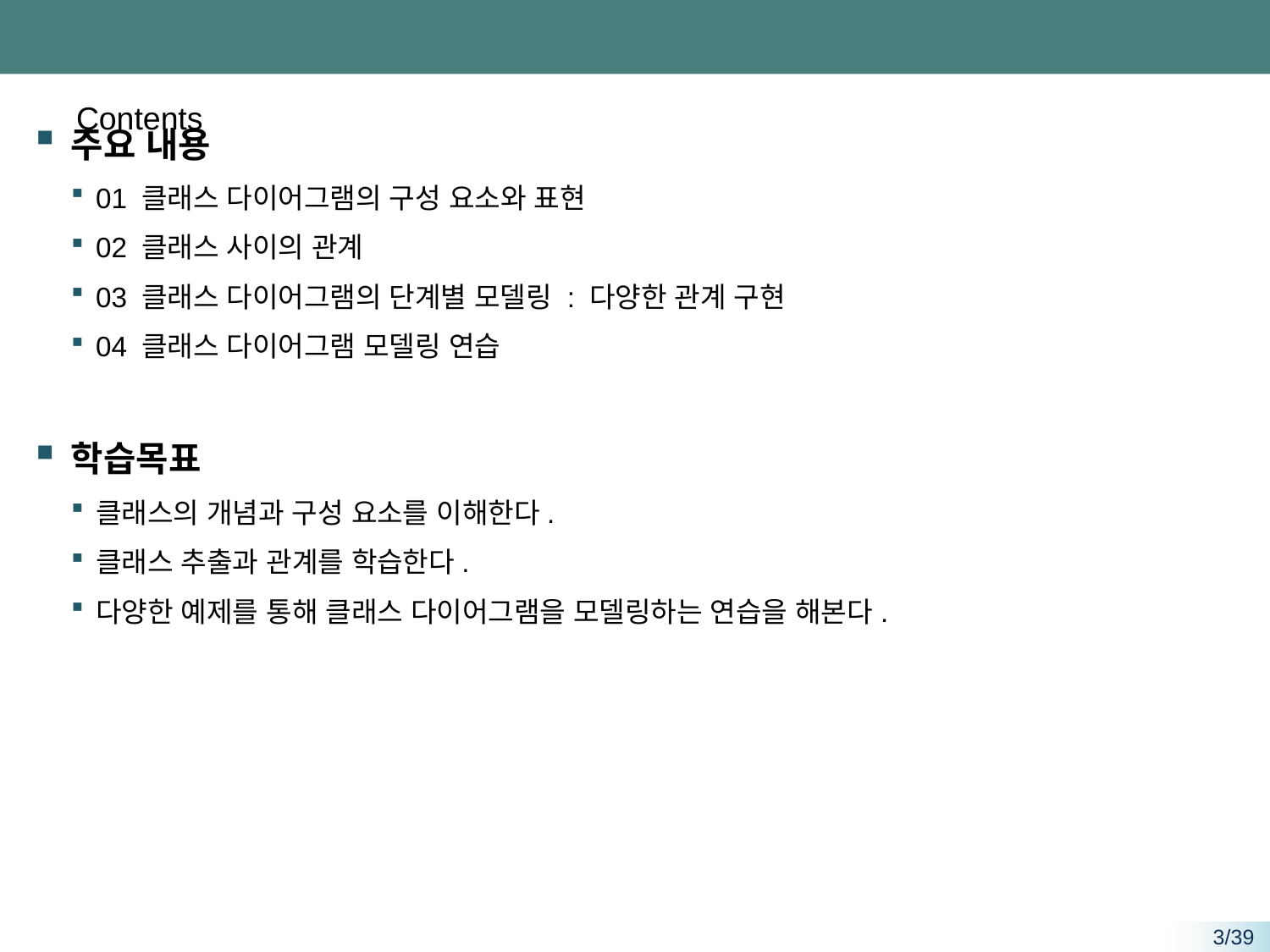

# Contents
주요 내용
01 클래스 다이어그램의 구성 요소와 표현
02 클래스 사이의 관계
03 클래스 다이어그램의 단계별 모델링 : 다양한 관계 구현
04 클래스 다이어그램 모델링 연습

학습목표
클래스의 개념과 구성 요소를 이해한다.
클래스 추출과 관계를 학습한다.
다양한 예제를 통해 클래스 다이어그램을 모델링하는 연습을 해본다.